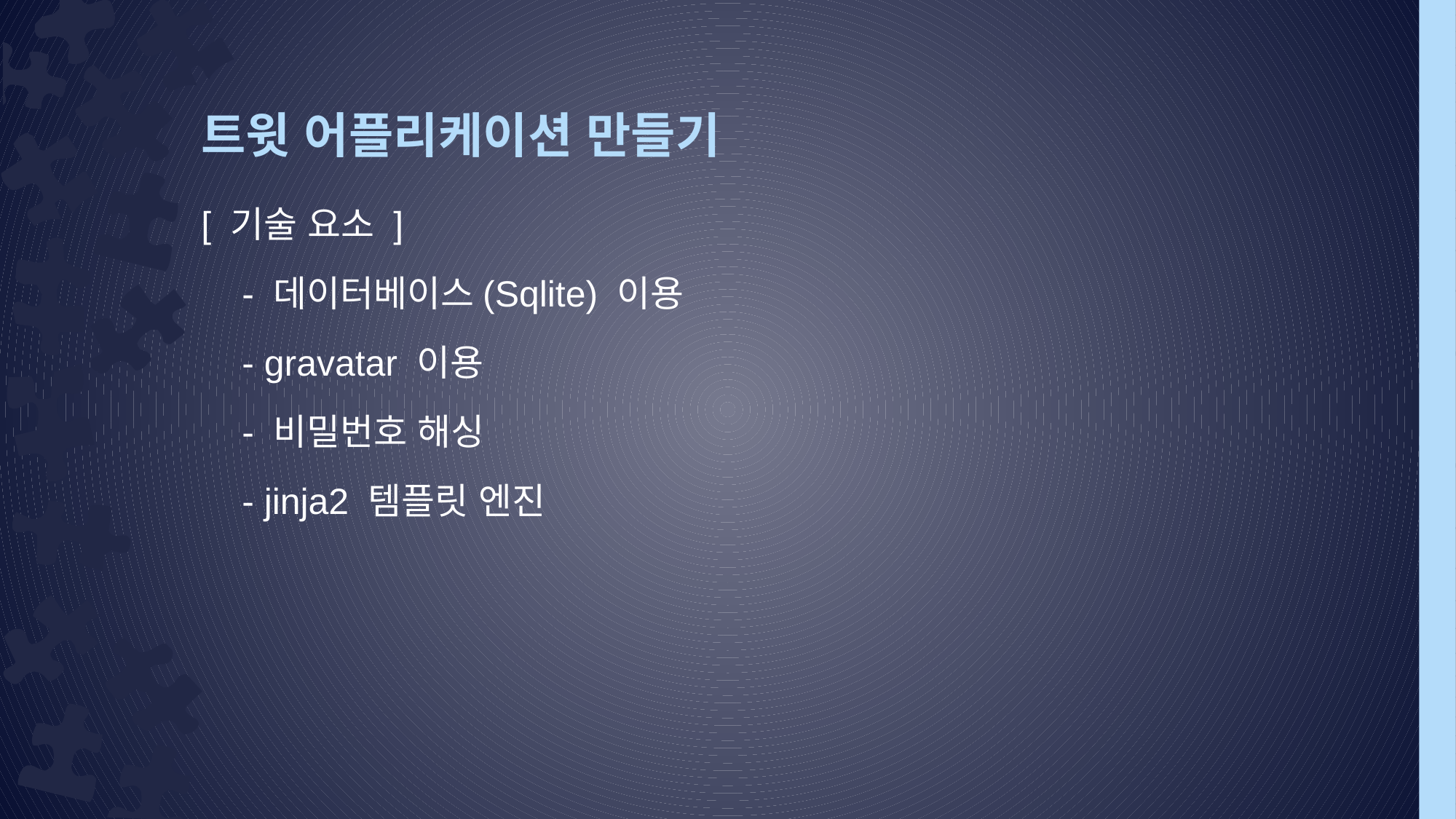

# 트윗 어플리케이션 만들기
[ 기술 요소 ]
    - 데이터베이스(Sqlite) 이용
    - gravatar 이용
    - 비밀번호 해싱
    - jinja2 템플릿 엔진